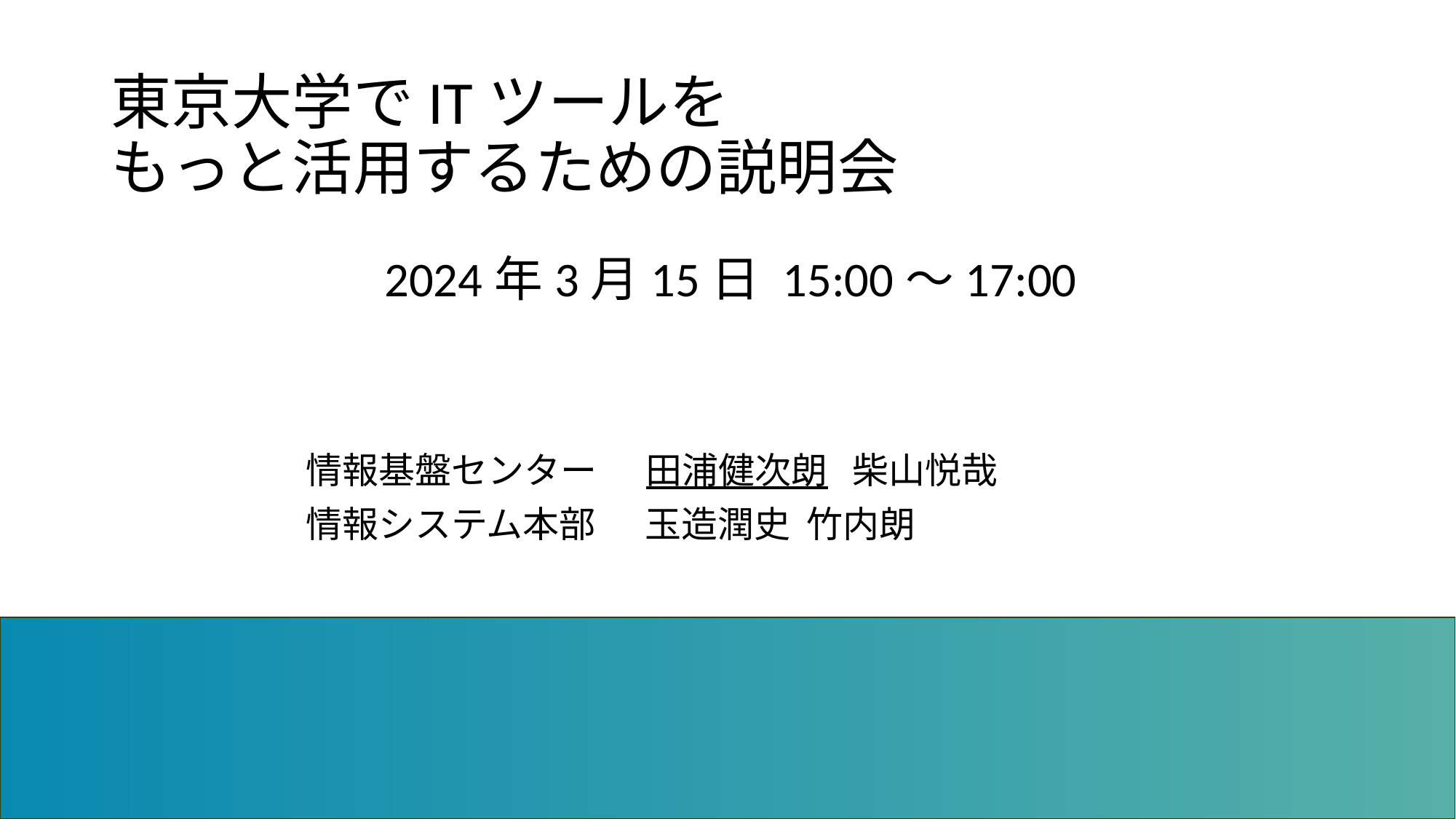

# 東京大学でITツールを もっと活用するための説明会 2024年3月15日 15:00～17:00
情報基盤センター      田浦健次朗   柴山悦哉
情報システム本部      玉造潤史  竹内朗